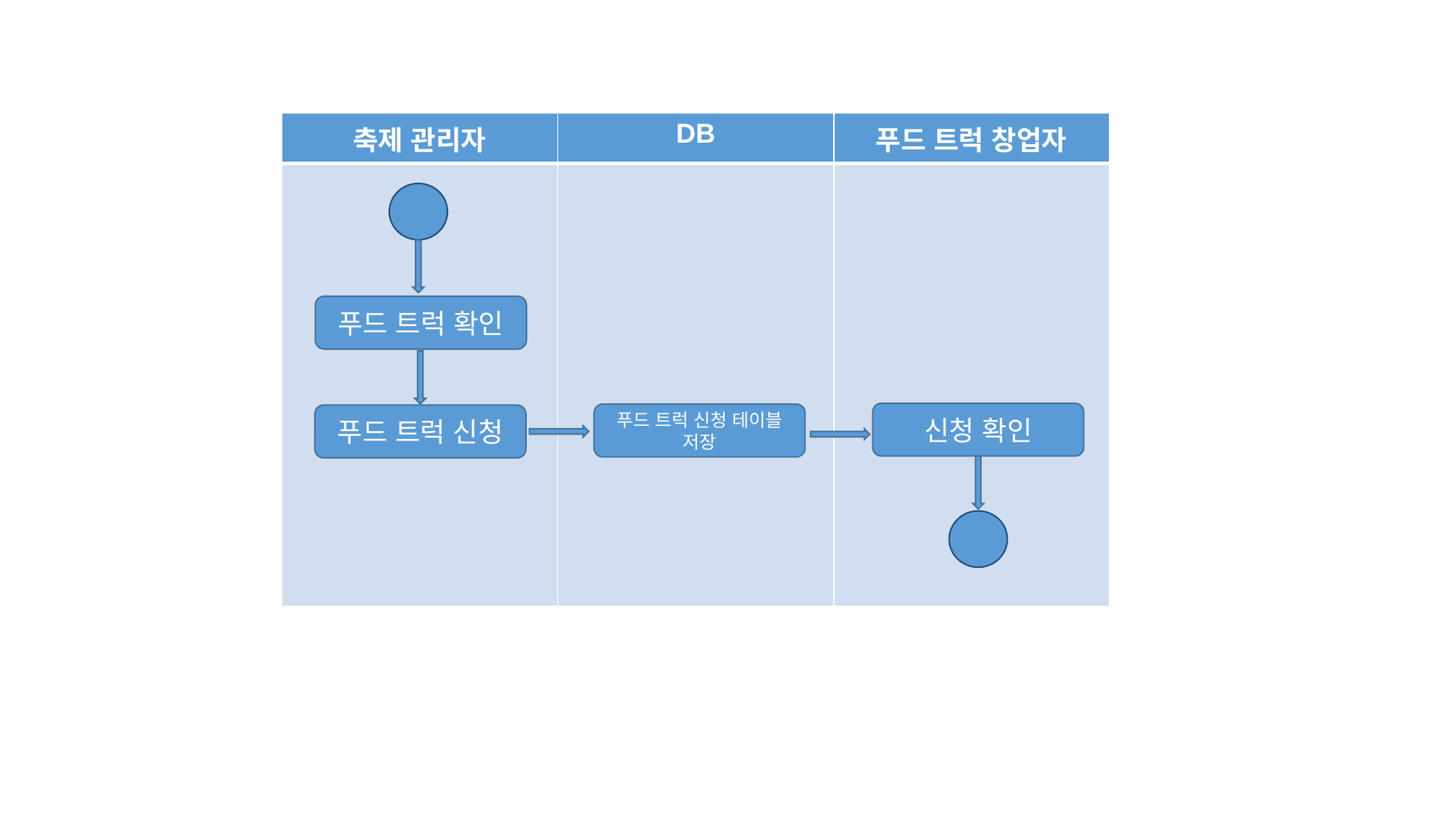

| 축제 관리자 | DB | 푸드 트럭 창업자 |
| --- | --- | --- |
|  |  |  |

푸드 트럭 확인

신청 확인
푸드 트럭 신청 테이블 저장
푸드 트럭 신청